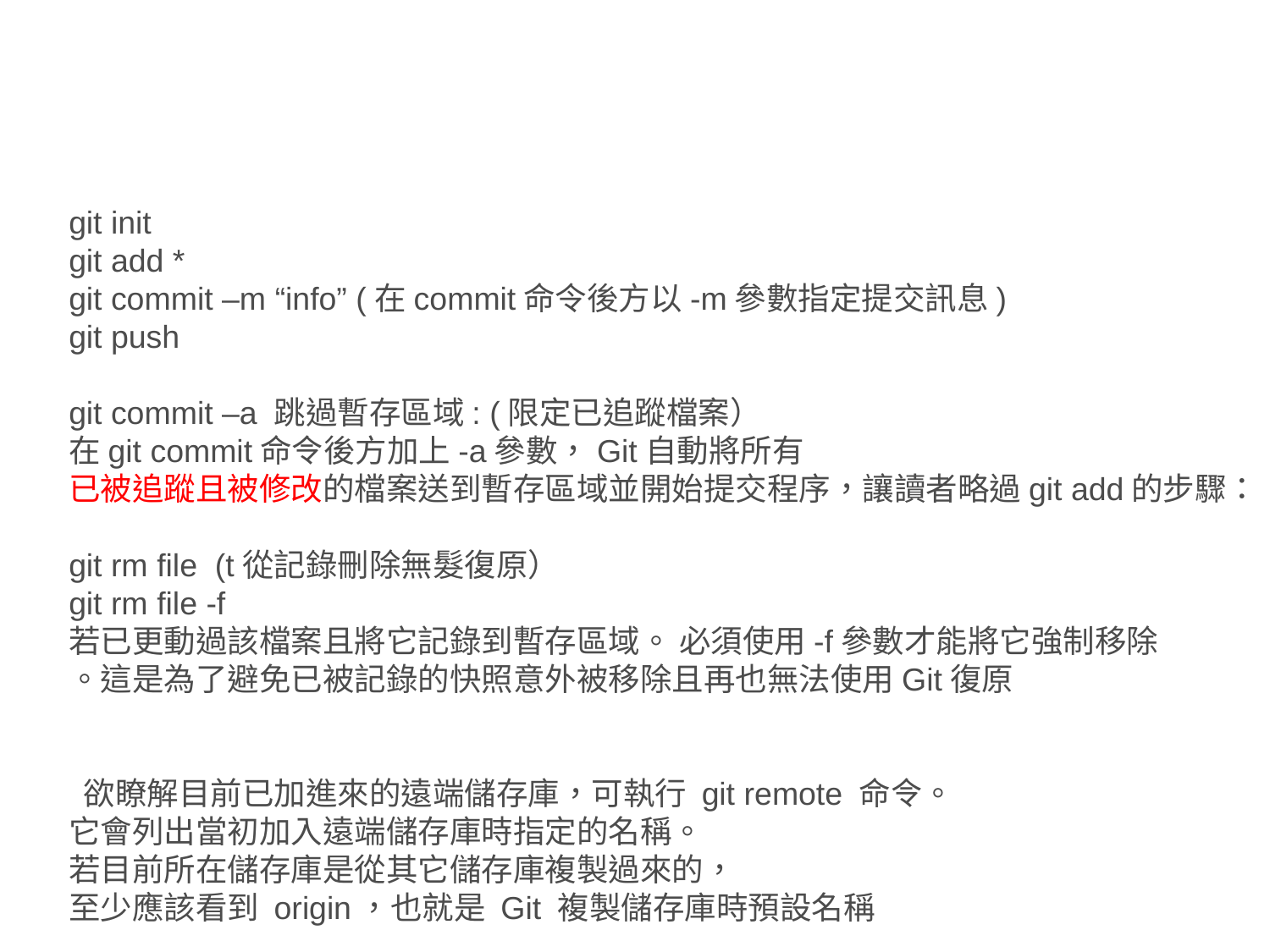

git init
git add *
git commit –m “info” (在commit命令後方以-m參數指定提交訊息)
git push

git commit –a 跳過暫存區域: (限定已追蹤檔案）
在git commit命令後方加上-a參數，Git自動將所有
已被追蹤且被修改的檔案送到暫存區域並開始提交程序，讓讀者略過git add的步驟：

git rm file  (t從記錄刪除無髮復原）
git rm file -f
若已更動過該檔案且將它記錄到暫存區域。 必須使用-f參數才能將它強制移除
。這是為了避免已被記錄的快照意外被移除且再也無法使用Git復原

 欲瞭解目前已加進來的遠端儲存庫，可執行 git remote 命令。
它會列出當初加入遠端儲存庫時指定的名稱。
若目前所在儲存庫是從其它儲存庫複製過來的，
至少應該看到 origin，也就是 Git 複製儲存庫時預設名稱